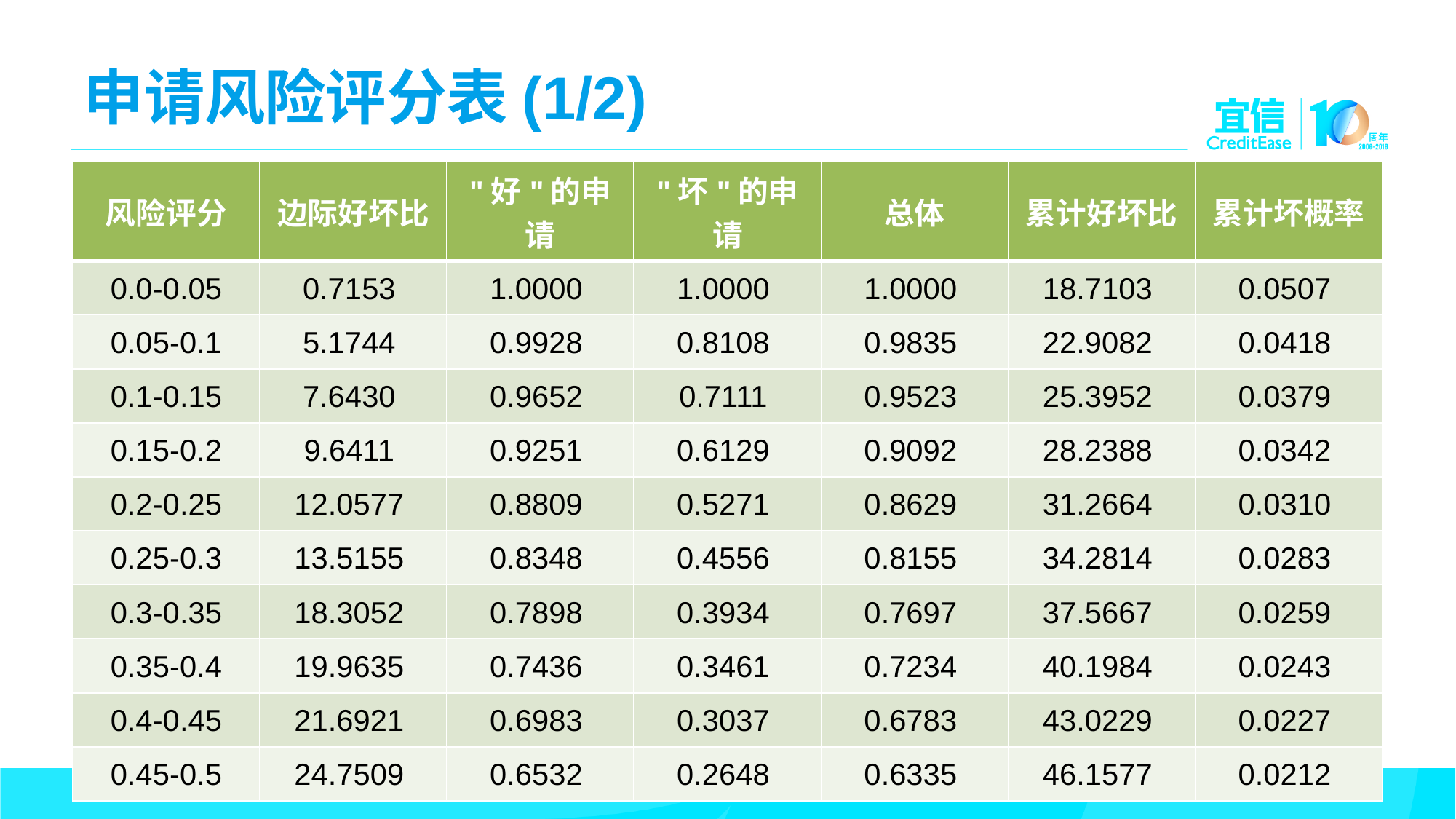

# 申请风险评分表(1/2)
| 风险评分 | 边际好坏比 | "好"的申请 | "坏"的申请 | 总体 | 累计好坏比 | 累计坏概率 |
| --- | --- | --- | --- | --- | --- | --- |
| 0.0-0.05 | 0.7153 | 1.0000 | 1.0000 | 1.0000 | 18.7103 | 0.0507 |
| 0.05-0.1 | 5.1744 | 0.9928 | 0.8108 | 0.9835 | 22.9082 | 0.0418 |
| 0.1-0.15 | 7.6430 | 0.9652 | 0.7111 | 0.9523 | 25.3952 | 0.0379 |
| 0.15-0.2 | 9.6411 | 0.9251 | 0.6129 | 0.9092 | 28.2388 | 0.0342 |
| 0.2-0.25 | 12.0577 | 0.8809 | 0.5271 | 0.8629 | 31.2664 | 0.0310 |
| 0.25-0.3 | 13.5155 | 0.8348 | 0.4556 | 0.8155 | 34.2814 | 0.0283 |
| 0.3-0.35 | 18.3052 | 0.7898 | 0.3934 | 0.7697 | 37.5667 | 0.0259 |
| 0.35-0.4 | 19.9635 | 0.7436 | 0.3461 | 0.7234 | 40.1984 | 0.0243 |
| 0.4-0.45 | 21.6921 | 0.6983 | 0.3037 | 0.6783 | 43.0229 | 0.0227 |
| 0.45-0.5 | 24.7509 | 0.6532 | 0.2648 | 0.6335 | 46.1577 | 0.0212 |